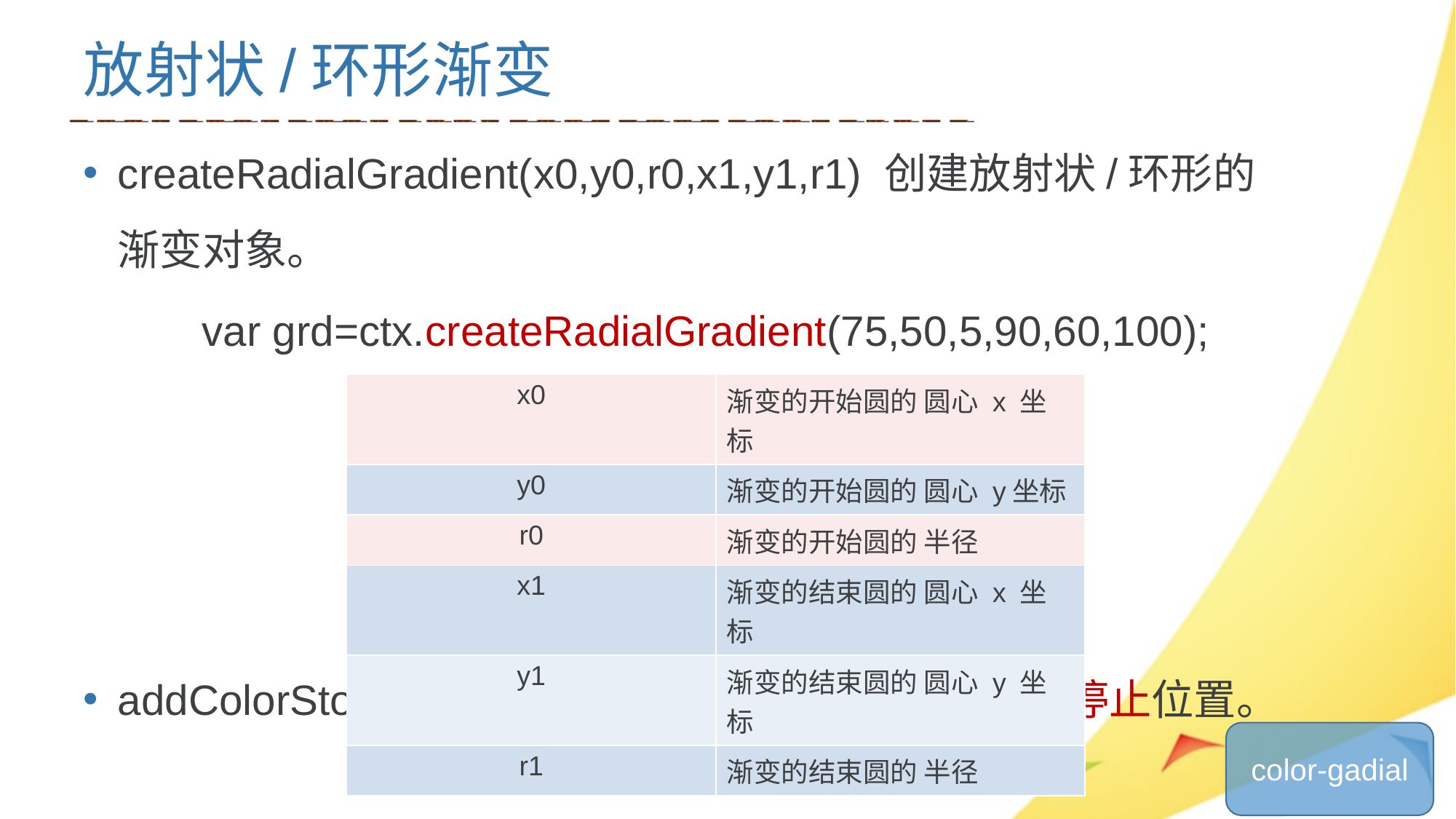

# 放射状/环形渐变
createRadialGradient(x0,y0,r0,x1,y1,r1) 创建放射状/环形的渐变对象。
          var grd=ctx.createRadialGradient(75,50,5,90,60,100);

addColorStop(stop,color)规定渐变对象中的颜色和停止位置。

| x0 | 渐变的开始圆的 圆心 x 坐标 |
| --- | --- |
| y0 | 渐变的开始圆的 圆心 y坐标 |
| r0 | 渐变的开始圆的 半径 |
| x1 | 渐变的结束圆的 圆心 x 坐标 |
| y1 | 渐变的结束圆的 圆心 y 坐标 |
| r1 | 渐变的结束圆的 半径 |
color-gadial